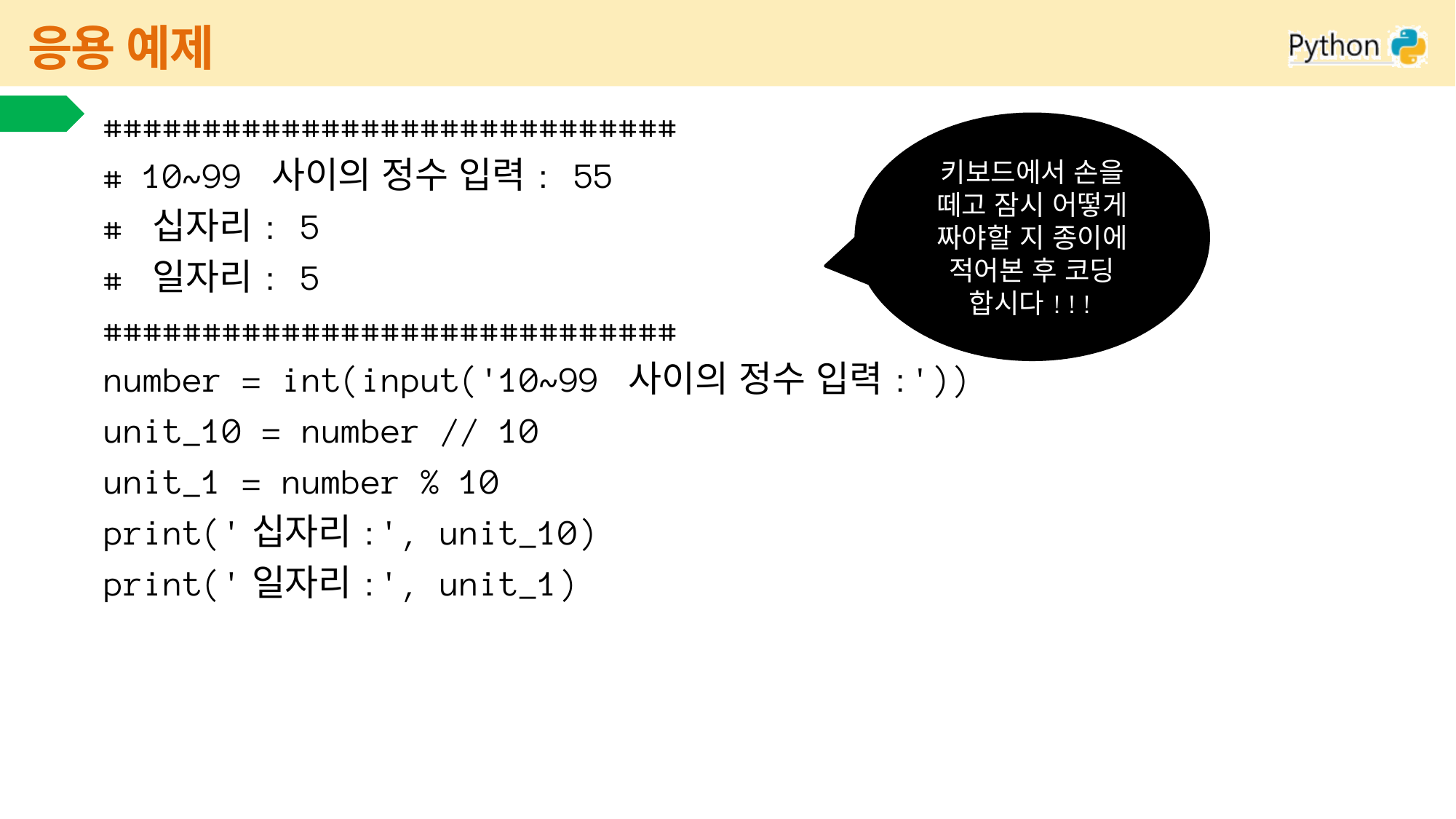

# 응용 예제
코드
#############################
# 10~99 사이의 정수 입력: 55
# 십자리: 5
# 일자리: 5
#############################
number = int(input('10~99 사이의 정수 입력:'))
unit_10 = number // 10
unit_1 = number % 10
print('십자리:', unit_10)
print('일자리:', unit_1)
키보드에서 손을 떼고 잠시 어떻게 짜야할 지 종이에 적어본 후 코딩 합시다!!!